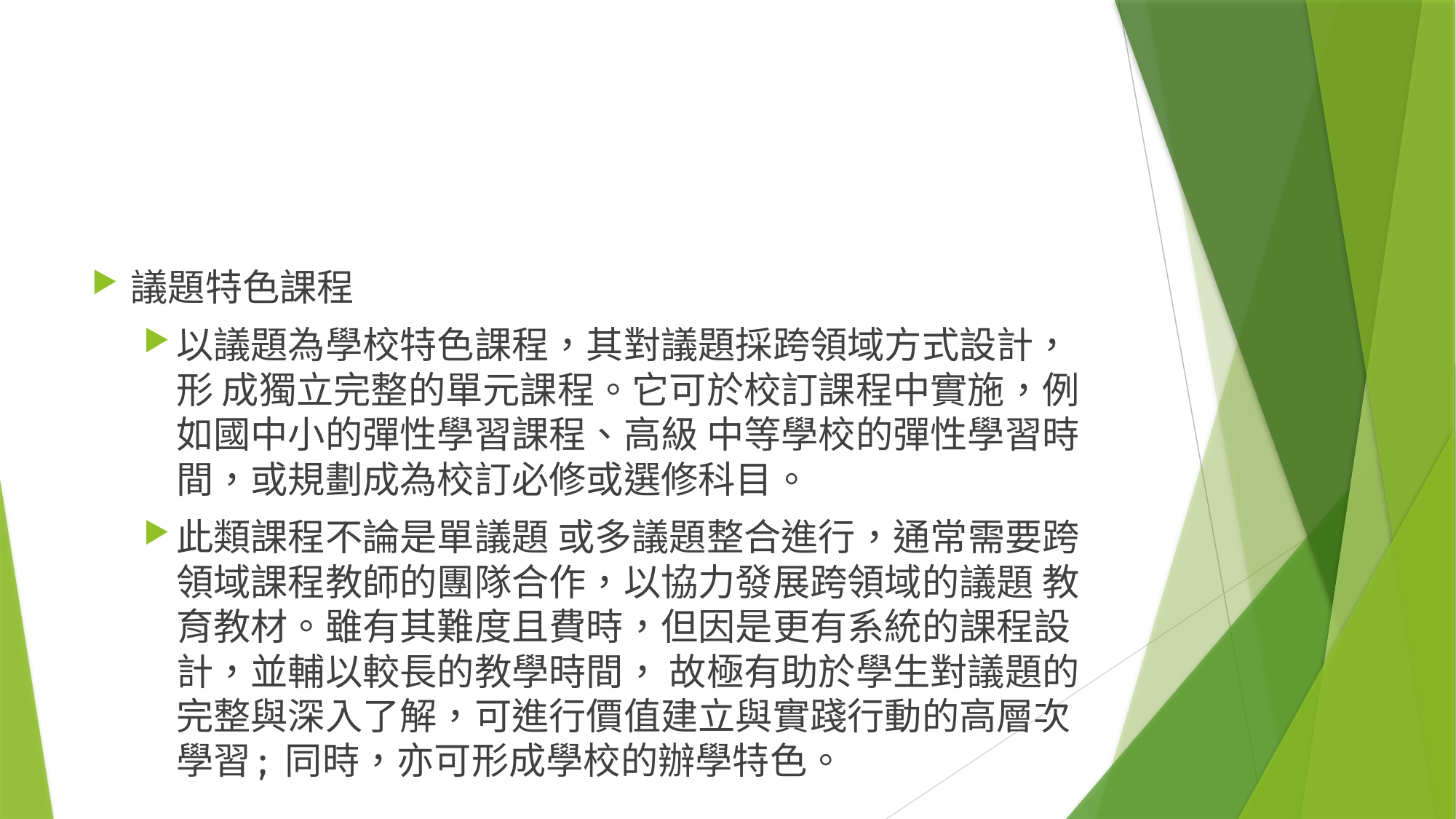

#
議題特色課程
以議題為學校特色課程，其對議題採跨領域方式設計，形 成獨立完整的單元課程。它可於校訂課程中實施，例如國中小的彈性學習課程、高級 中等學校的彈性學習時間，或規劃成為校訂必修或選修科目。
此類課程不論是單議題 或多議題整合進行，通常需要跨領域課程教師的團隊合作，以協力發展跨領域的議題 教育教材。雖有其難度且費時，但因是更有系統的課程設計，並輔以較長的教學時間， 故極有助於學生對議題的完整與深入了解，可進行價值建立與實踐行動的高層次學習; 同時，亦可形成學校的辦學特色。